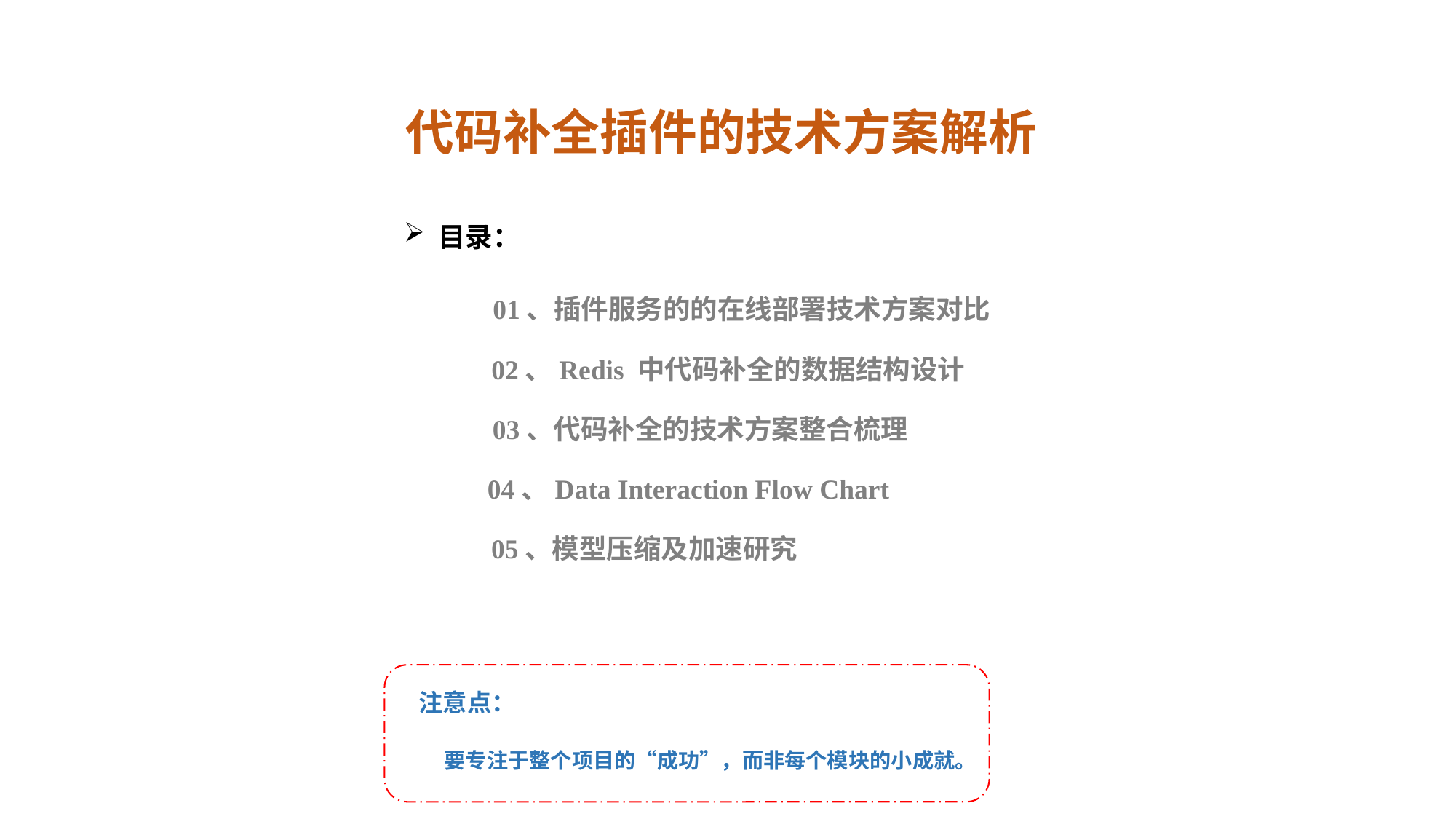

代码补全插件的技术方案解析
目录：
01、插件服务的的在线部署技术方案对比
02、Redis 中代码补全的数据结构设计
03、代码补全的技术方案整合梳理
04、Data Interaction Flow Chart
05、模型压缩及加速研究

注意点：
要专注于整个项目的“成功”，而非每个模块的小成就。